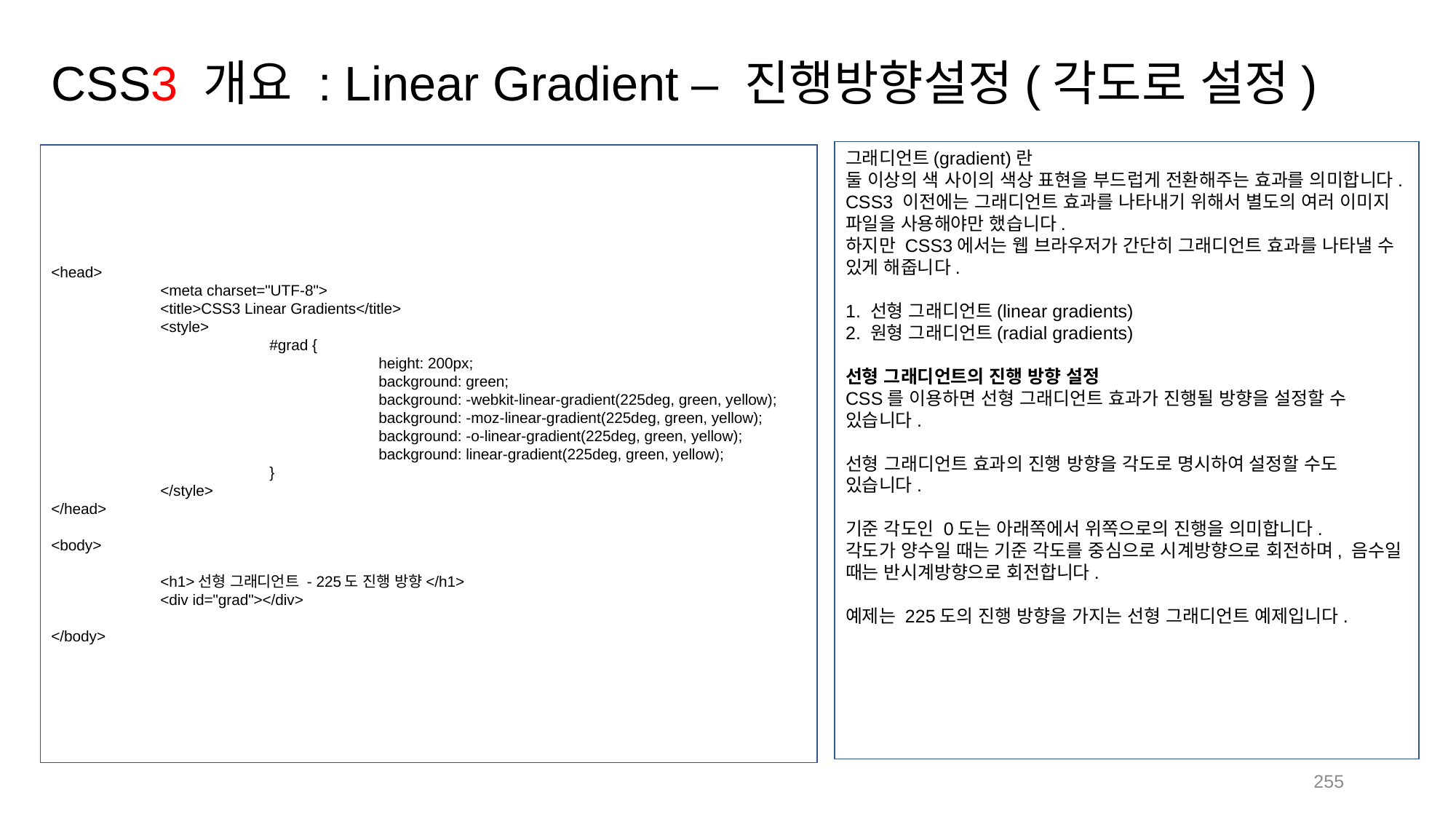

# CSS3 개요 : Linear Gradient – 진행방향설정(각도로 설정)
그래디언트(gradient)란
둘 이상의 색 사이의 색상 표현을 부드럽게 전환해주는 효과를 의미합니다. CSS3 이전에는 그래디언트 효과를 나타내기 위해서 별도의 여러 이미지 파일을 사용해야만 했습니다.
하지만 CSS3에서는 웹 브라우저가 간단히 그래디언트 효과를 나타낼 수 있게 해줍니다.

1. 선형 그래디언트(linear gradients)
2. 원형 그래디언트(radial gradients)

선형 그래디언트의 진행 방향 설정
CSS를 이용하면 선형 그래디언트 효과가 진행될 방향을 설정할 수 있습니다.

선형 그래디언트 효과의 진행 방향을 각도로 명시하여 설정할 수도 있습니다.

기준 각도인 0도는 아래쪽에서 위쪽으로의 진행을 의미합니다.
각도가 양수일 때는 기준 각도를 중심으로 시계방향으로 회전하며, 음수일 때는 반시계방향으로 회전합니다.

예제는 225도의 진행 방향을 가지는 선형 그래디언트 예제입니다.

<head>
	<meta charset="UTF-8">
	<title>CSS3 Linear Gradients</title>
	<style>
		#grad {
			height: 200px;
			background: green;
			background: -webkit-linear-gradient(225deg, green, yellow);
			background: -moz-linear-gradient(225deg, green, yellow);
			background: -o-linear-gradient(225deg, green, yellow);
			background: linear-gradient(225deg, green, yellow);
		}
	</style>
</head>

<body>

	<h1>선형 그래디언트 - 225도 진행 방향</h1>
	<div id="grad"></div>

</body>
255